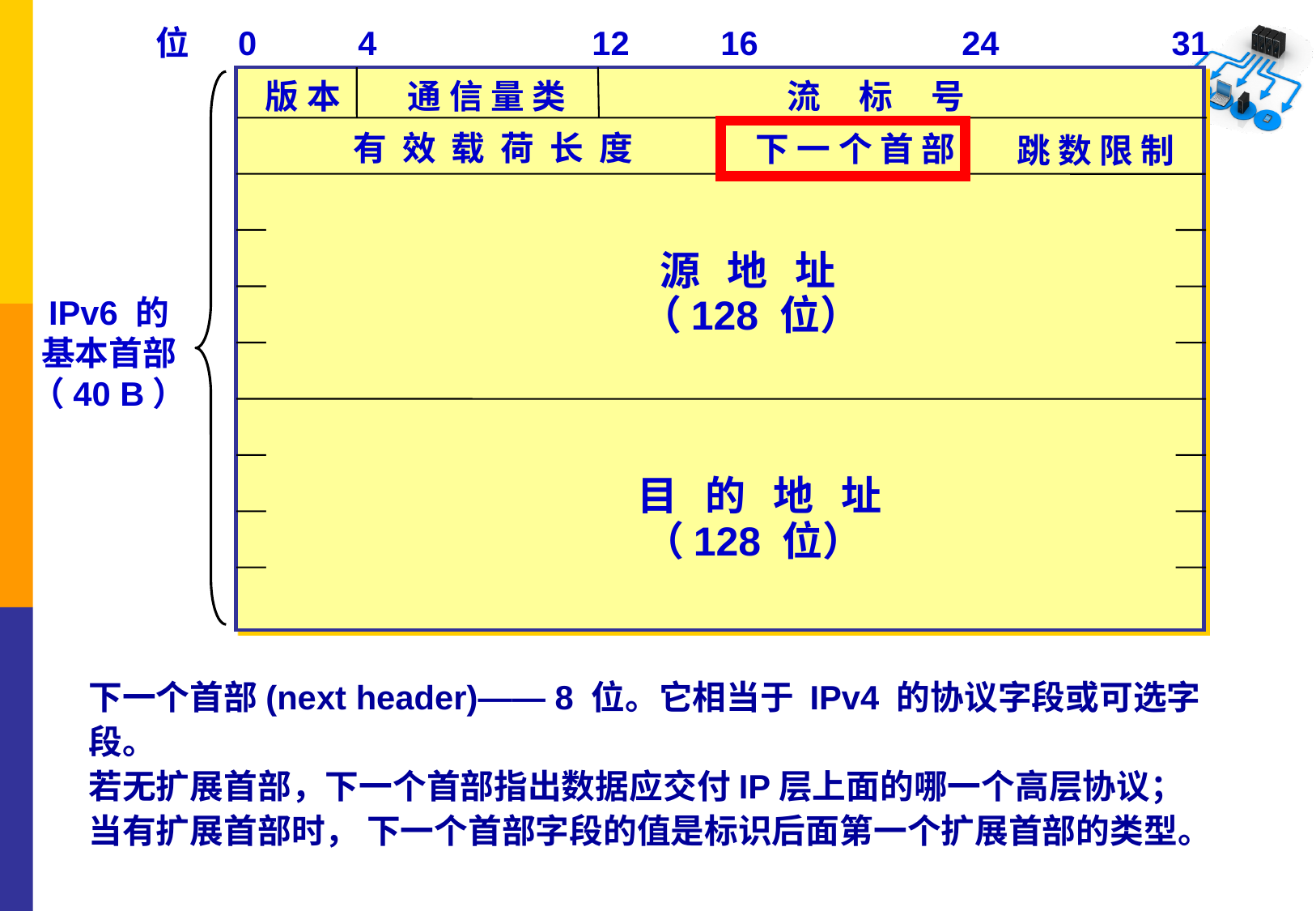

位
0
4
12
16
24
31

版 本
通 信 量 类
流     标     号

有  效  载  荷  长  度
下 一 个 首 部
跳 数 限 制

源   地   址
（128 位）
IPv6 的
基本首部
（40 B）

目   的   地   址
（128 位）

下一个首部(next header)—— 8 位。它相当于 IPv4 的协议字段或可选字段。
若无扩展首部，下一个首部指出数据应交付IP层上面的哪一个高层协议；
当有扩展首部时， 下一个首部字段的值是标识后面第一个扩展首部的类型。